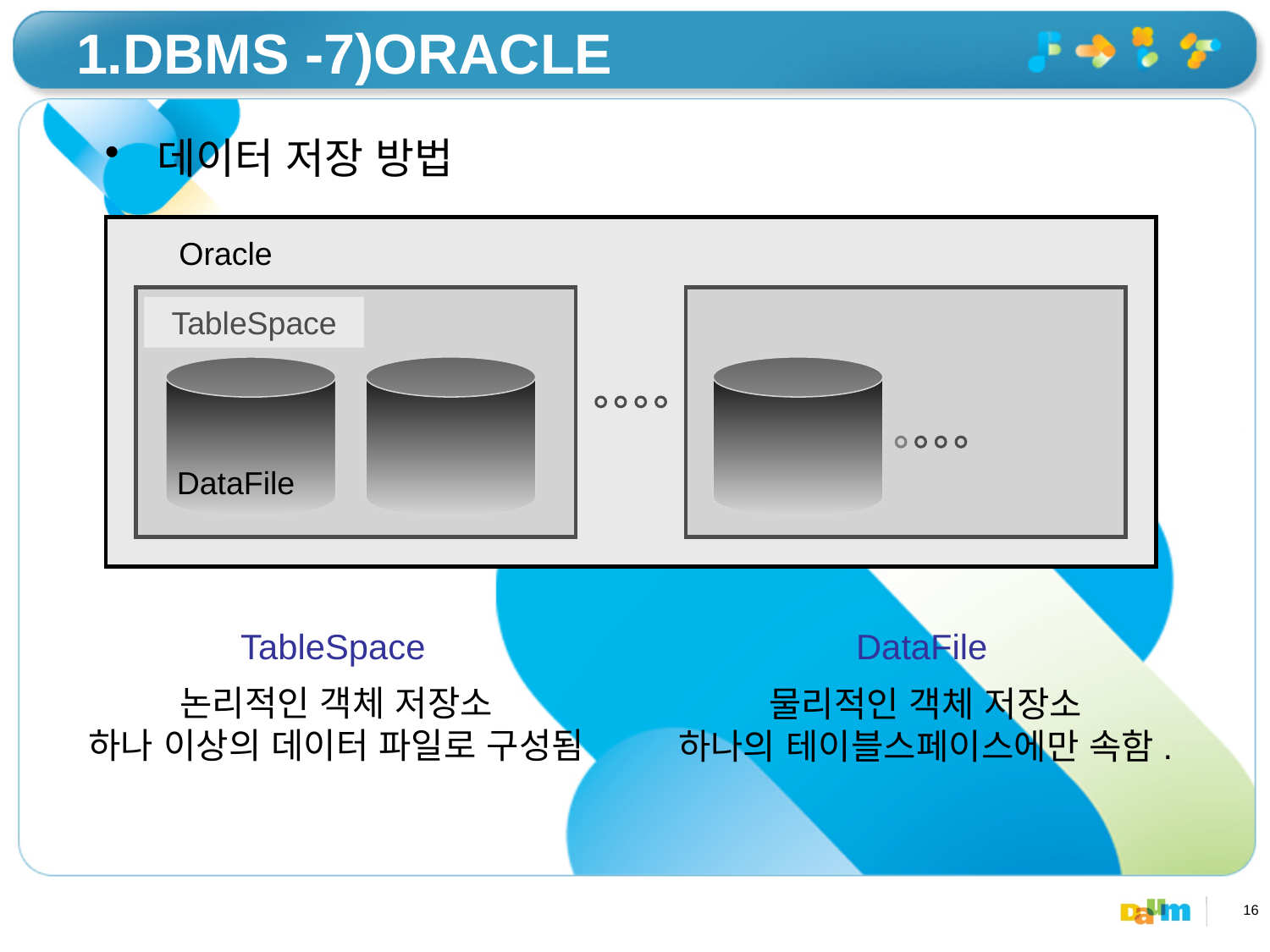

# 1.DBMS -7)ORACLE
 데이터 저장 방법

Oracle

TableSpace

DataFile
DataFile
TableSpace
논리적인 객체 저장소
하나 이상의 데이터 파일로 구성됨
물리적인 객체 저장소
하나의 테이블스페이스에만 속함.